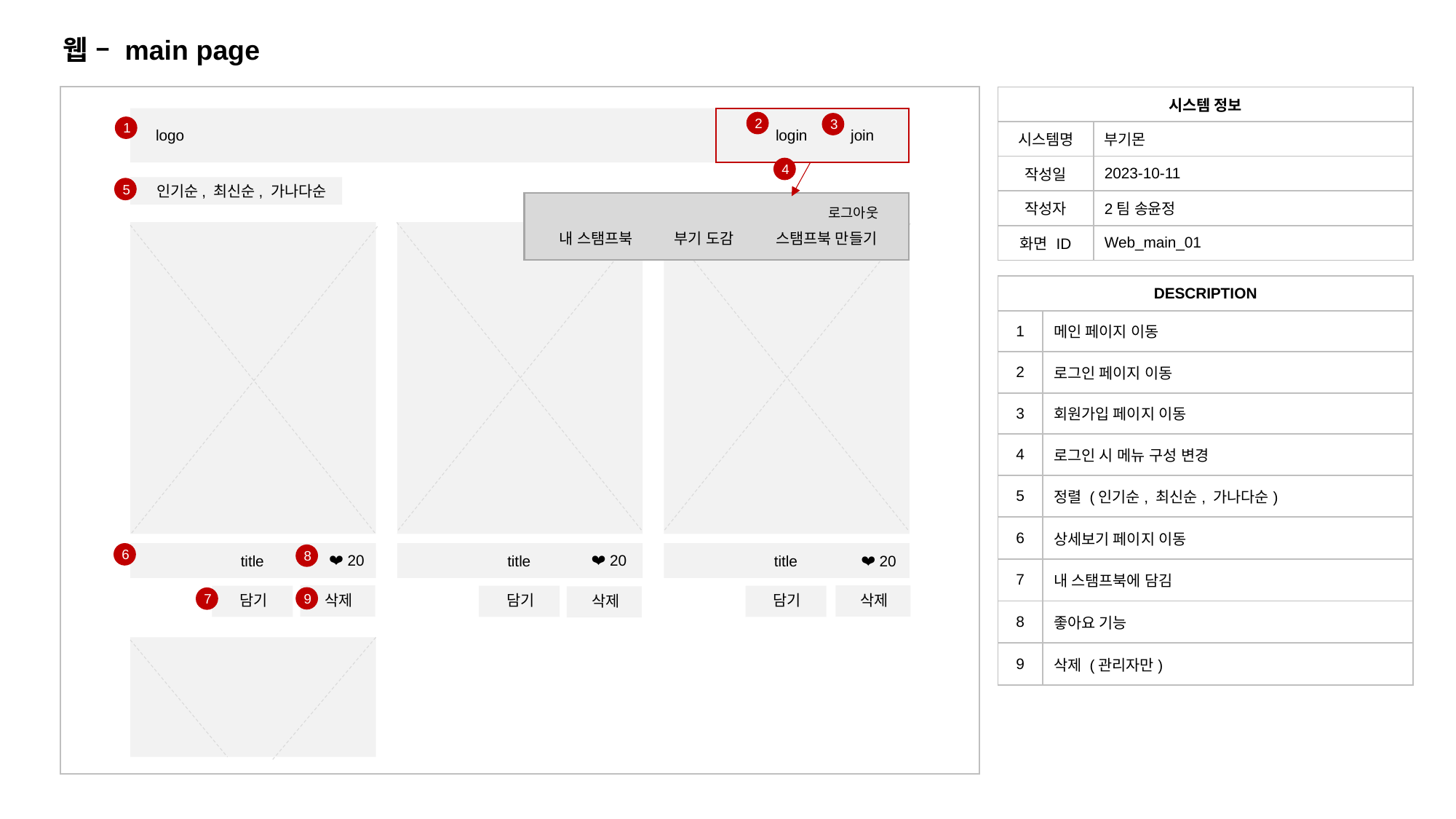

웹 – main page

| 시스템 정보 |  |
| --- | --- |
| 시스템명 | 부기몬 |
| 작성일 | 2023-10-11 |
| 작성자 | 2팀 송윤정 |
| 화면 ID | Web\_main\_01 |

2
3
1
logo
login
join
4
인기순, 최신순, 가나다순

5

로그아웃

내 스탬프북
부기 도감
스탬프북 만들기
| DESCRIPTION |  |
| --- | --- |
| 1 | 메인 페이지 이동 |
| 2 | 로그인 페이지 이동 |
| 3 | 회원가입 페이지 이동 |
| 4 | 로그인 시 메뉴 구성 변경 |
| 5 | 정렬 (인기순, 최신순, 가나다순) |
| 6 | 상세보기 페이지 이동 |
| 7 | 내 스탬프북에 담김 |
| 8 | 좋아요 기능 |
| 9 | 삭제 (관리자만) |
6

8
❤️ 20
❤️ 20
❤️ 20
title
title
title

삭제

삭제

담기

담기

담기

삭제
9
7